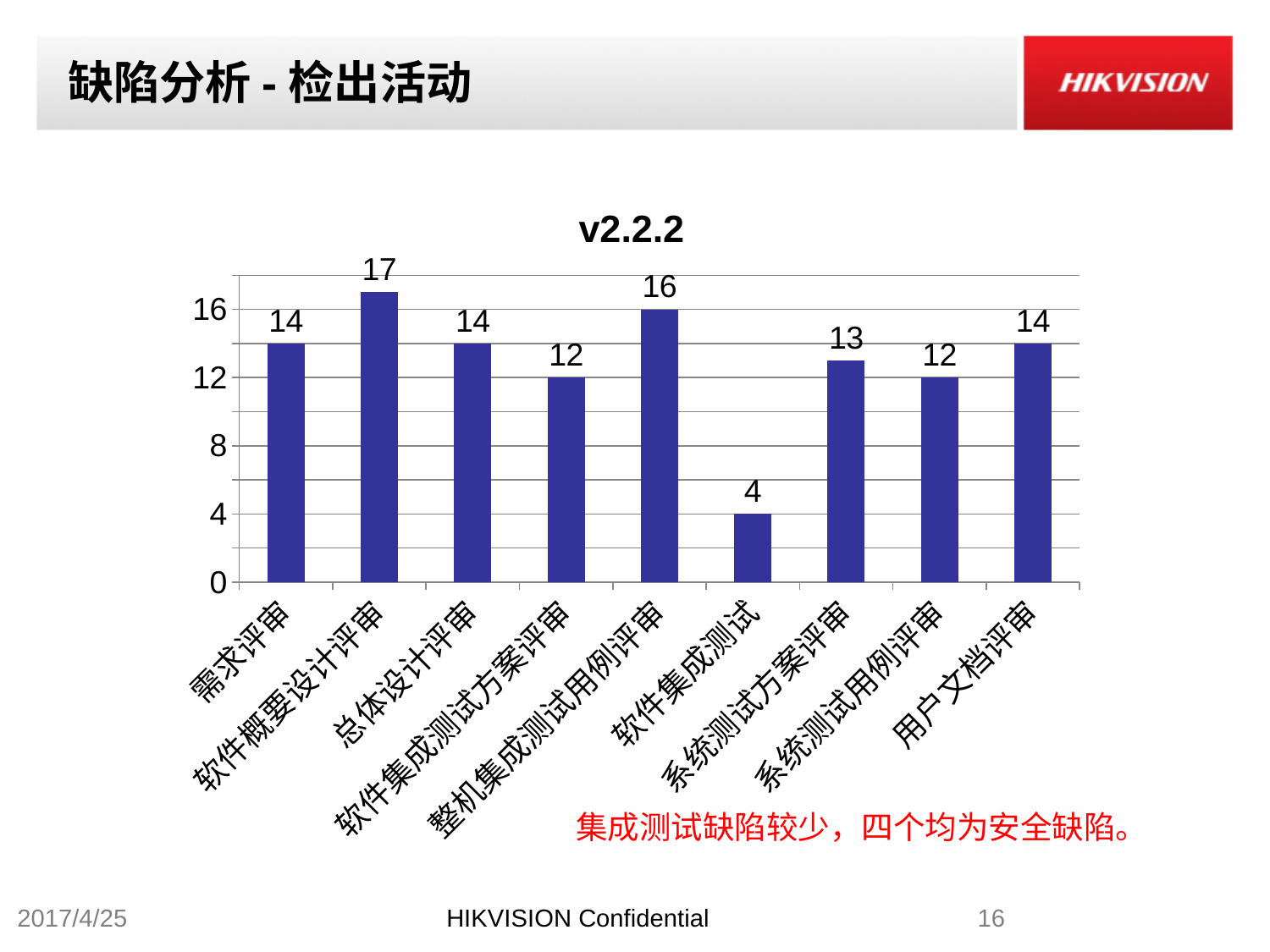

# 缺陷分析-检出活动

### Chart: v2.2.2

| Category | v2.1 |
|---|---|
| 需求评审 | 14.0 |
| 软件概要设计评审 | 17.0 |
| 总体设计评审 | 14.0 |
| 软件集成测试方案评审 | 12.0 |
| 整机集成测试用例评审 | 16.0 |
| 软件集成测试 | 4.0 |
| 系统测试方案评审 | 13.0 |
| 系统测试用例评审 | 12.0 |
| 用户文档评审 | 14.0 |
集成测试缺陷较少，四个均为安全缺陷。
2017/4/25
HIKVISION Confidential
16